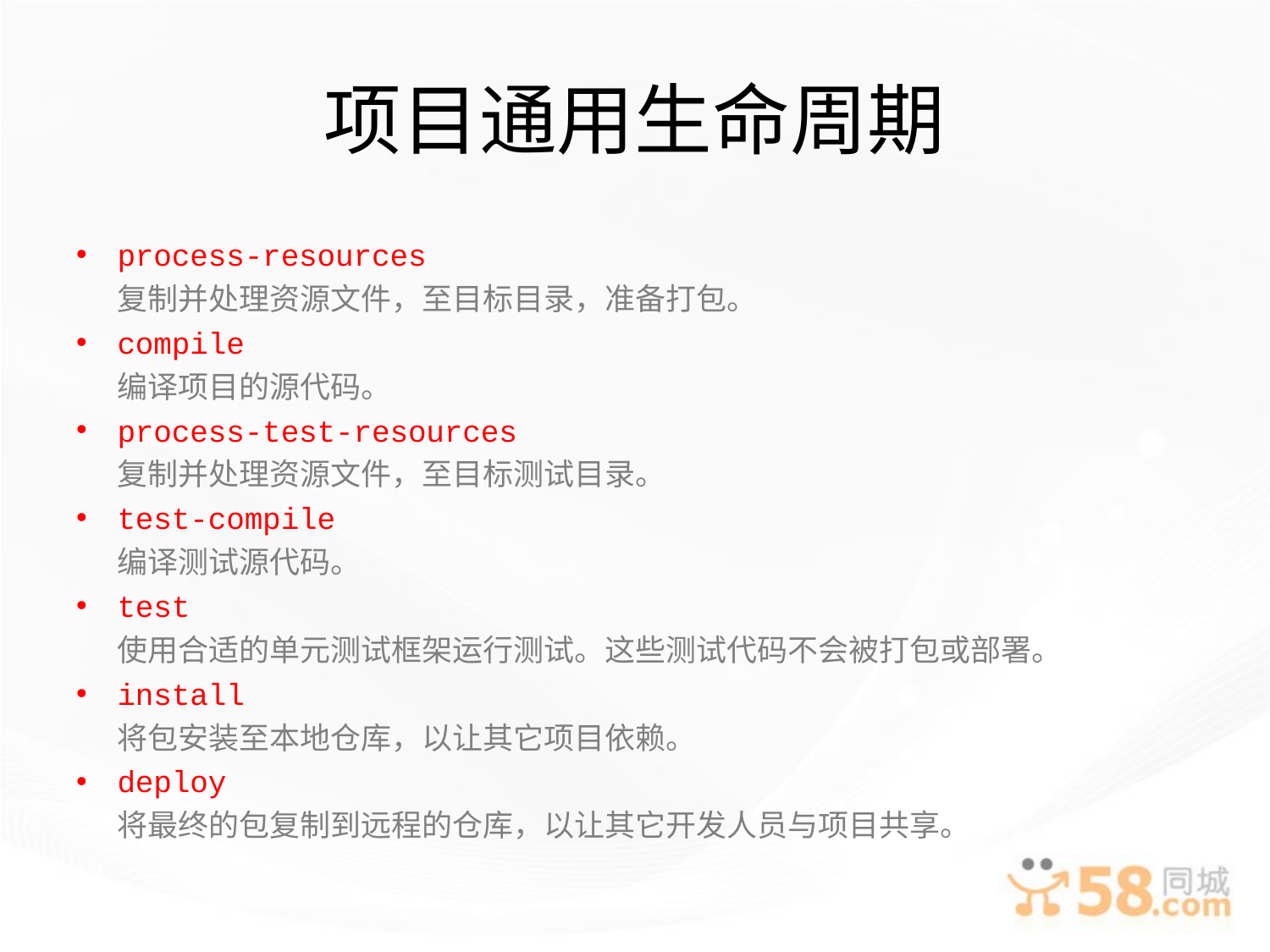

# 项目通用生命周期
process-resources
复制并处理资源文件，至目标目录，准备打包。
compile
编译项目的源代码。
process-test-resources
复制并处理资源文件，至目标测试目录。
test-compile
编译测试源代码。
test
使用合适的单元测试框架运行测试。这些测试代码不会被打包或部署。
install
将包安装至本地仓库，以让其它项目依赖。
deploy
将最终的包复制到远程的仓库，以让其它开发人员与项目共享。